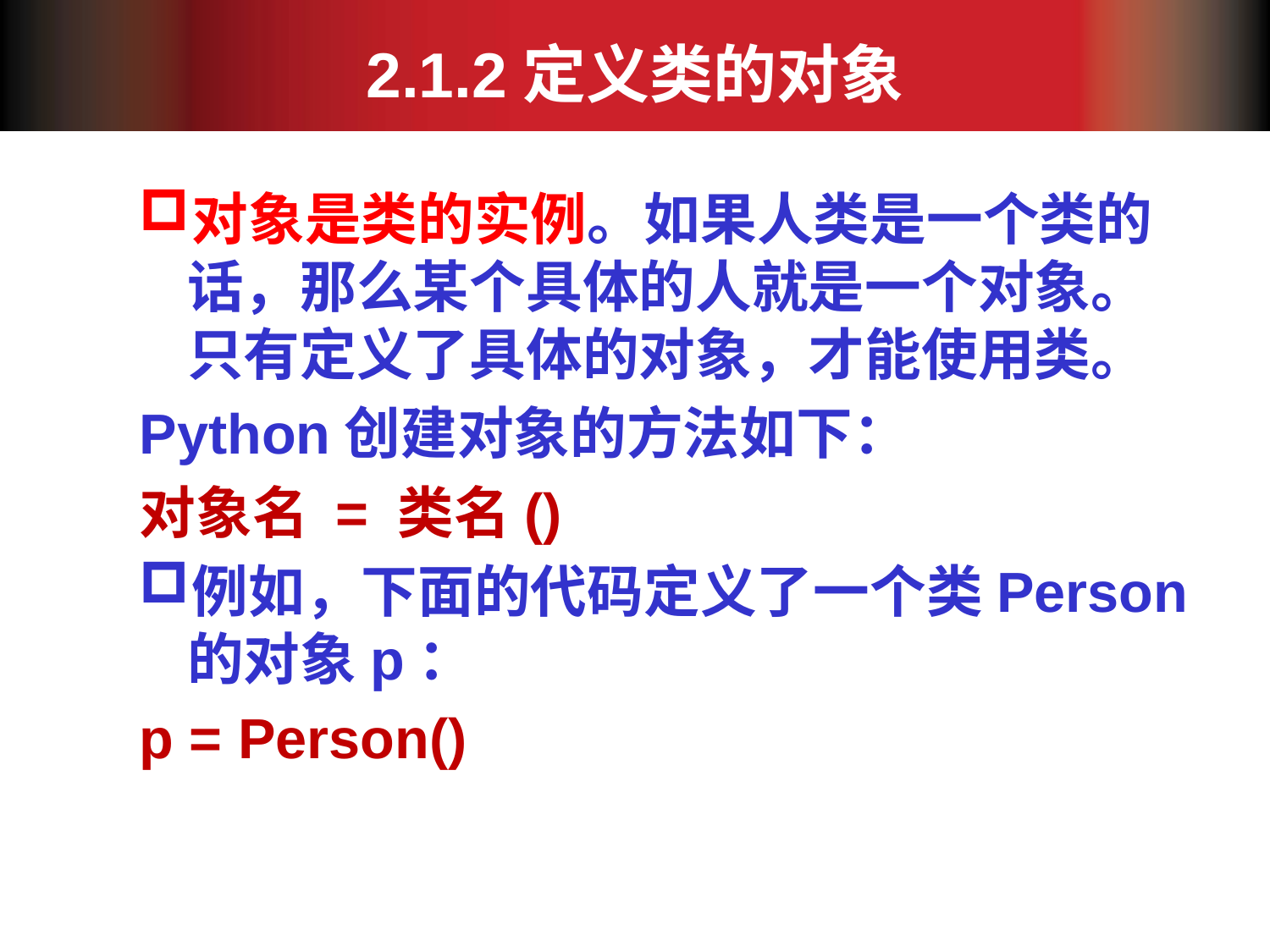

# 2.1.2定义类的对象
对象是类的实例。如果人类是一个类的话，那么某个具体的人就是一个对象。只有定义了具体的对象，才能使用类。
Python创建对象的方法如下：
对象名 = 类名()
例如，下面的代码定义了一个类Person的对象p：
p = Person()